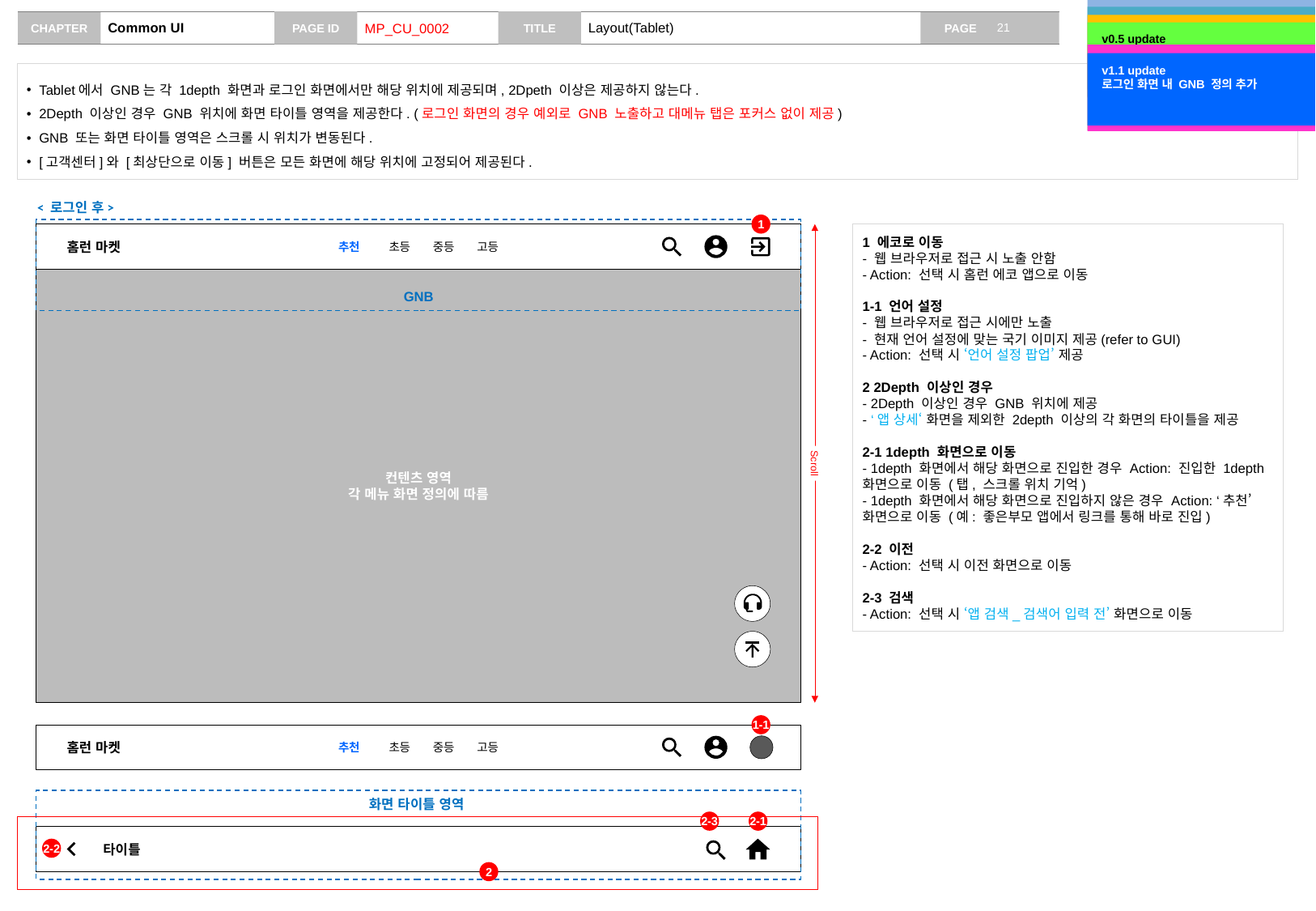

v0.2 update
LNB 삭제, GNB 구성 수정, 고객센터, 최상단으로 이동 버튼 화면 오른쪽 하단 고정 제공, 1depth 메뉴 변경
v0.3 update
2dpeth이상인 경우 – 홈 버튼 있음에 검색 버튼 추가
# Common UI
MP_CU_0002
Layout(Tablet)
v0.4 update
5 에코로 이동 버튼
웹 브라우저로 접근 시 홈런 체험관 링크로 연결 추가
v0.5 update
5 웹 브라우저로 접근 시 노출 X
홈런 체험관 제공 X, 2뎁스 이상인 경우 홈, 검색 버튼 모두 노출로 변경
GNB 또는 화면 타이틀 영역 스크롤 시 같이 스크롤 됨
v0.7 update
웹 브라우저 접근 시 언어 설정 버튼 정의 추가

v1.1 update
로그인 화면 내 GNB 정의 추가

Tablet에서 GNB는 각 1depth 화면과 로그인 화면에서만 해당 위치에 제공되며, 2Dpeth 이상은 제공하지 않는다.
2Depth 이상인 경우 GNB 위치에 화면 타이틀 영역을 제공한다. (로그인 화면의 경우 예외로 GNB 노출하고 대메뉴 탭은 포커스 없이 제공)
GNB 또는 화면 타이틀 영역은 스크롤 시 위치가 변동된다.
[고객센터]와 [최상단으로 이동] 버튼은 모든 화면에 해당 위치에 고정되어 제공된다.
< 로그인 후>
1
GNB
추천         초등       중등       고등
1 에코로 이동
- 웹 브라우저로 접근 시 노출 안함
- Action: 선택 시 홈런 에코 앱으로 이동

1-1 언어 설정
- 웹 브라우저로 접근 시에만 노출
- 현재 언어 설정에 맞는 국기 이미지 제공(refer to GUI)
- Action: 선택 시 ‘언어 설정 팝업’ 제공

2 2Depth 이상인 경우
- 2Depth 이상인 경우 GNB 위치에 제공
- ‘앱 상세‘ 화면을 제외한 2depth 이상의 각 화면의 타이틀을 제공

2-1 1depth 화면으로 이동
- 1depth 화면에서 해당 화면으로 진입한 경우 Action: 진입한 1depth 화면으로 이동 (탭, 스크롤 위치 기억)
- 1depth 화면에서 해당 화면으로 진입하지 않은 경우 Action: ‘추천’ 화면으로 이동 (예: 좋은부모 앱에서 링크를 통해 바로 진입)

2-2 이전
- Action: 선택 시 이전 화면으로 이동

2-3 검색
- Action: 선택 시 ‘앱 검색_검색어 입력 전’ 화면으로 이동

홈런 마켓
컨텐츠 영역
각 메뉴 화면 정의에 따름
Scroll

1-1
추천         초등       중등       고등

홈런 마켓
화면 타이틀 영역
2-3
2-1

타이틀
2-2

2